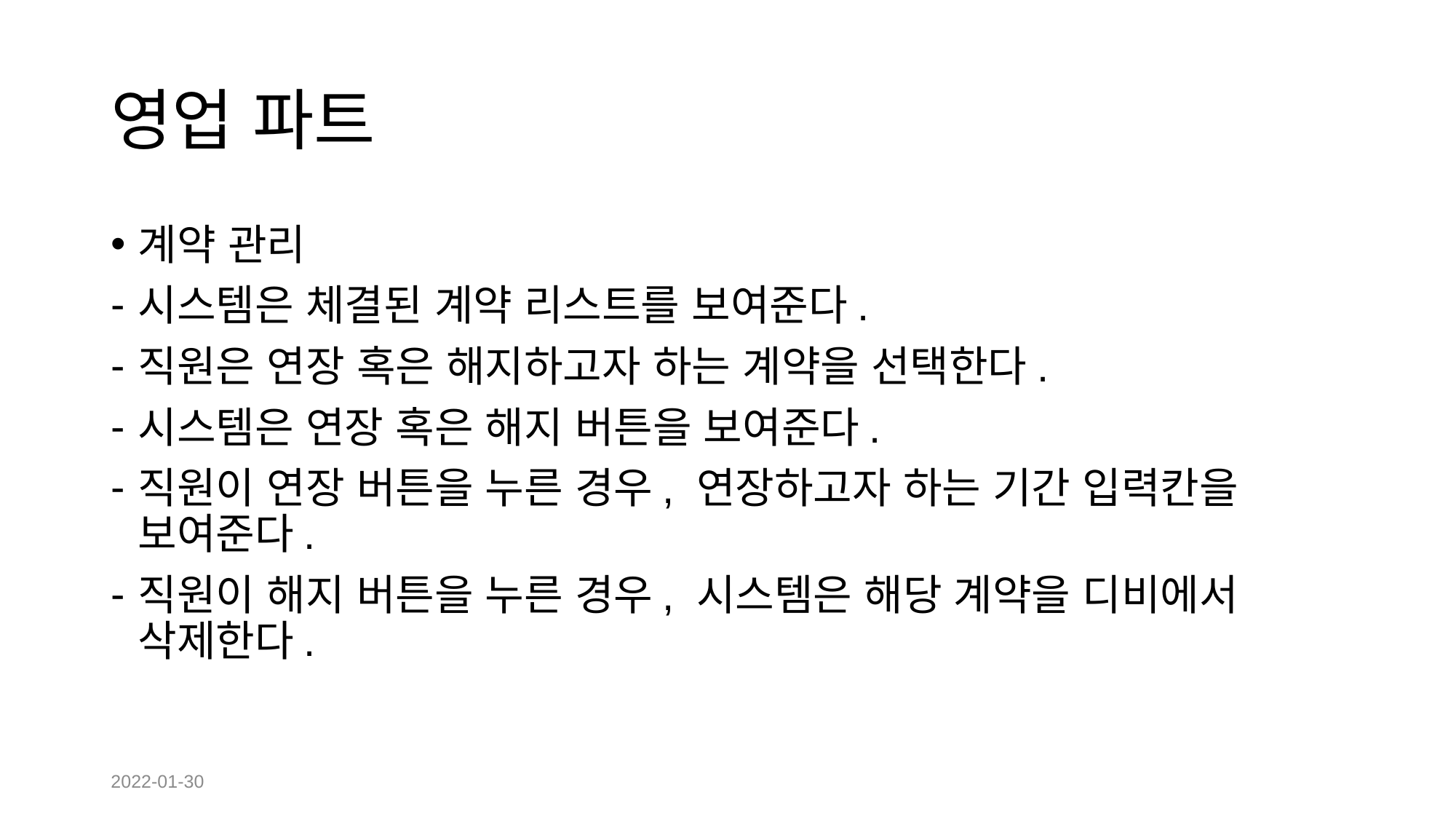

# 영업 파트
계약 관리
시스템은 체결된 계약 리스트를 보여준다.
직원은 연장 혹은 해지하고자 하는 계약을 선택한다.
시스템은 연장 혹은 해지 버튼을 보여준다.
직원이 연장 버튼을 누른 경우, 연장하고자 하는 기간 입력칸을 보여준다.
직원이 해지 버튼을 누른 경우, 시스템은 해당 계약을 디비에서 삭제한다.
2022-01-30